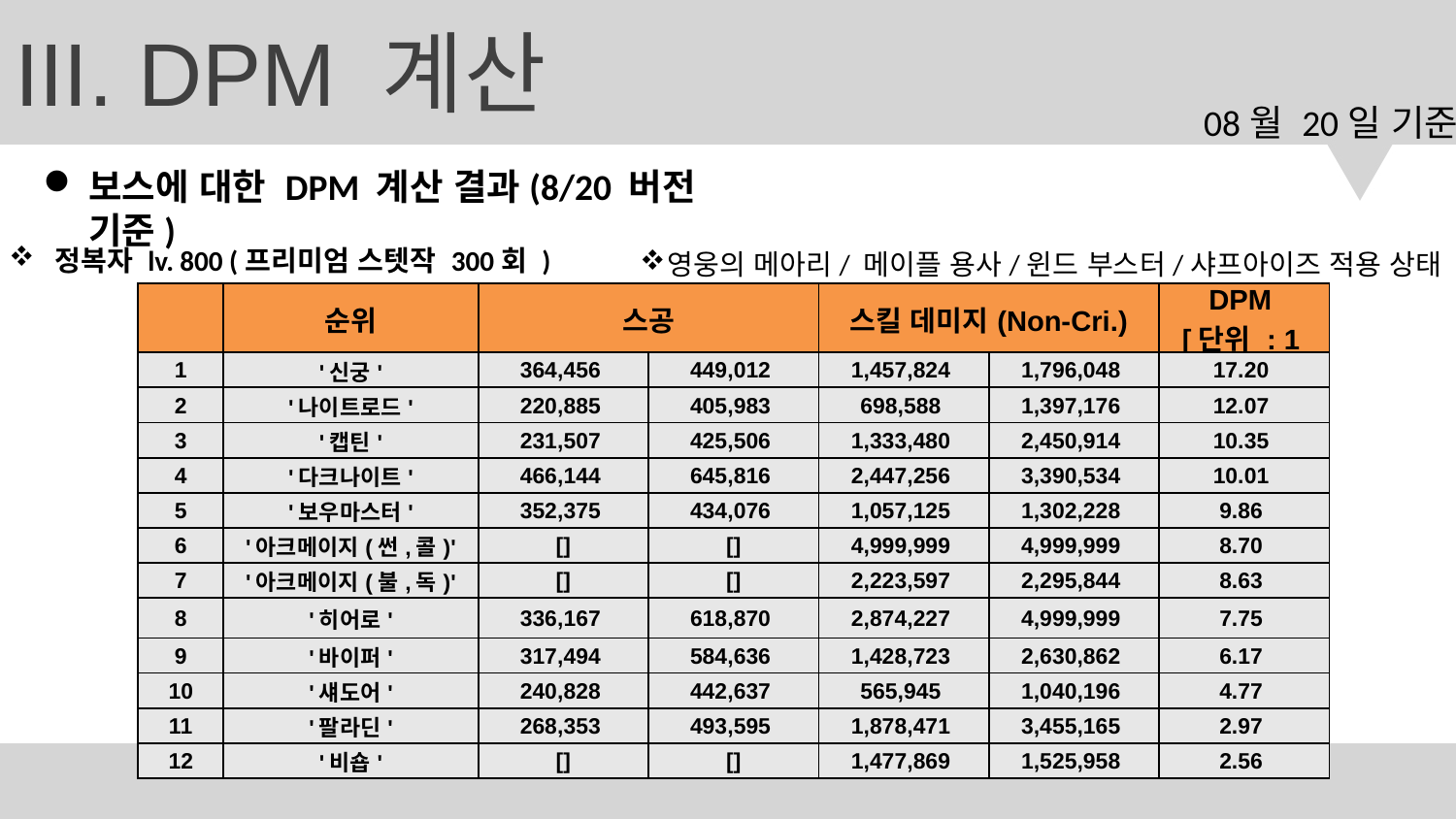

# III. DPM 계산
08월 20일 기준
보스에 대한 DPM 계산 결과(8/20 버전 기준)
정복자 lv. 800 (프리미엄 스텟작 300회 )
영웅의 메아리/ 메이플 용사/윈드 부스터/샤프아이즈 적용 상태
|  | 순위 | 스공 |  | 스킬 데미지(Non-Cri.) |  | DPM [단위 : 1억] |
| --- | --- | --- | --- | --- | --- | --- |
| 1 | '신궁' | 364,456 | 449,012 | 1,457,824 | 1,796,048 | 17.20 |
| 2 | '나이트로드' | 220,885 | 405,983 | 698,588 | 1,397,176 | 12.07 |
| 3 | '캡틴' | 231,507 | 425,506 | 1,333,480 | 2,450,914 | 10.35 |
| 4 | '다크나이트' | 466,144 | 645,816 | 2,447,256 | 3,390,534 | 10.01 |
| 5 | '보우마스터' | 352,375 | 434,076 | 1,057,125 | 1,302,228 | 9.86 |
| 6 | '아크메이지(썬,콜)' | [] | [] | 4,999,999 | 4,999,999 | 8.70 |
| 7 | '아크메이지(불,독)' | [] | [] | 2,223,597 | 2,295,844 | 8.63 |
| 8 | '히어로' | 336,167 | 618,870 | 2,874,227 | 4,999,999 | 7.75 |
| 9 | '바이퍼' | 317,494 | 584,636 | 1,428,723 | 2,630,862 | 6.17 |
| 10 | '섀도어' | 240,828 | 442,637 | 565,945 | 1,040,196 | 4.77 |
| 11 | '팔라딘' | 268,353 | 493,595 | 1,878,471 | 3,455,165 | 2.97 |
| 12 | '비숍' | [] | [] | 1,477,869 | 1,525,958 | 2.56 |